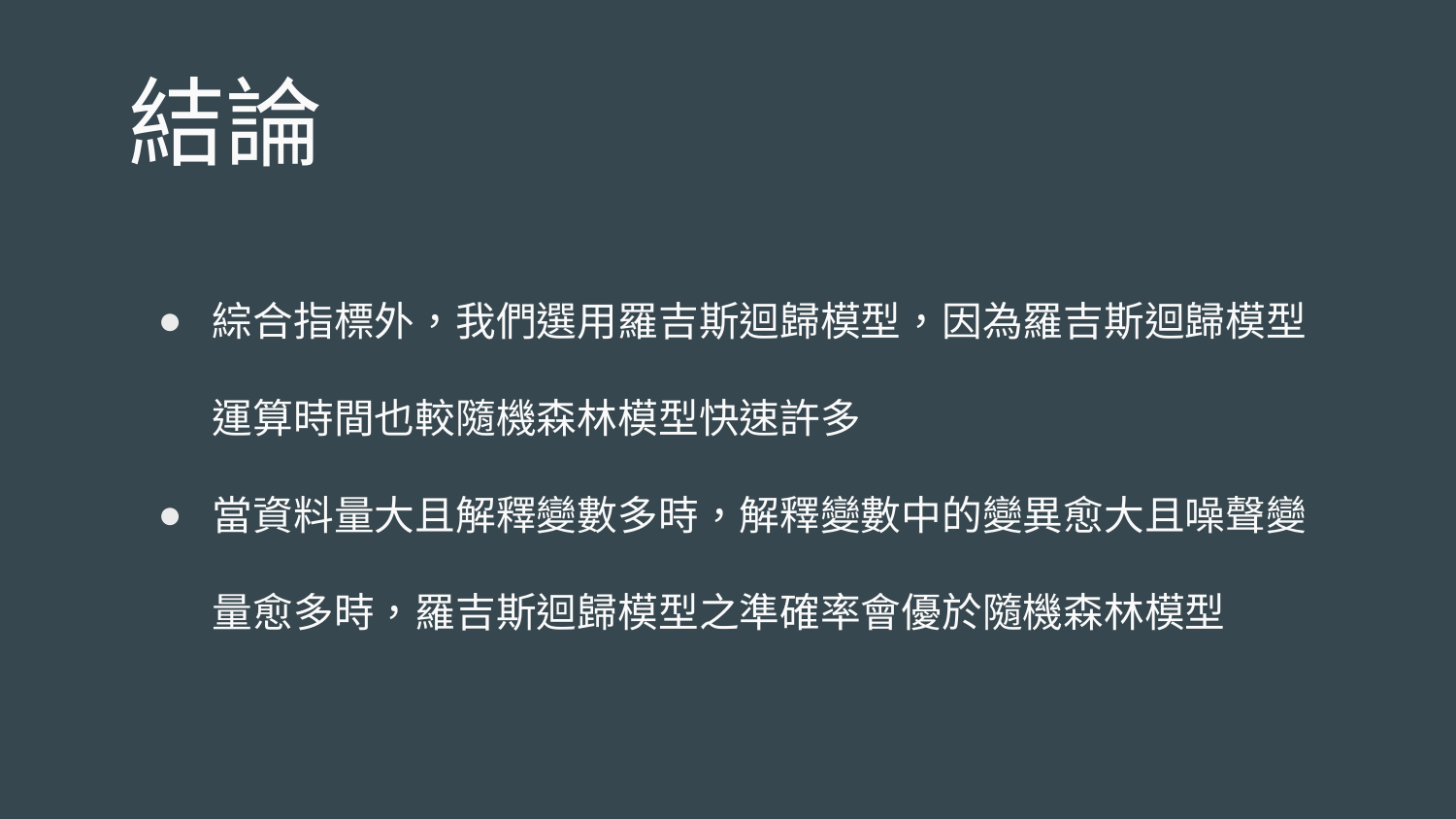

# 結論
綜合指標外，我們選用羅吉斯迴歸模型，因為羅吉斯迴歸模型運算時間也較隨機森林模型快速許多
當資料量大且解釋變數多時，解釋變數中的變異愈大且噪聲變量愈多時，羅吉斯迴歸模型之準確率會優於隨機森林模型